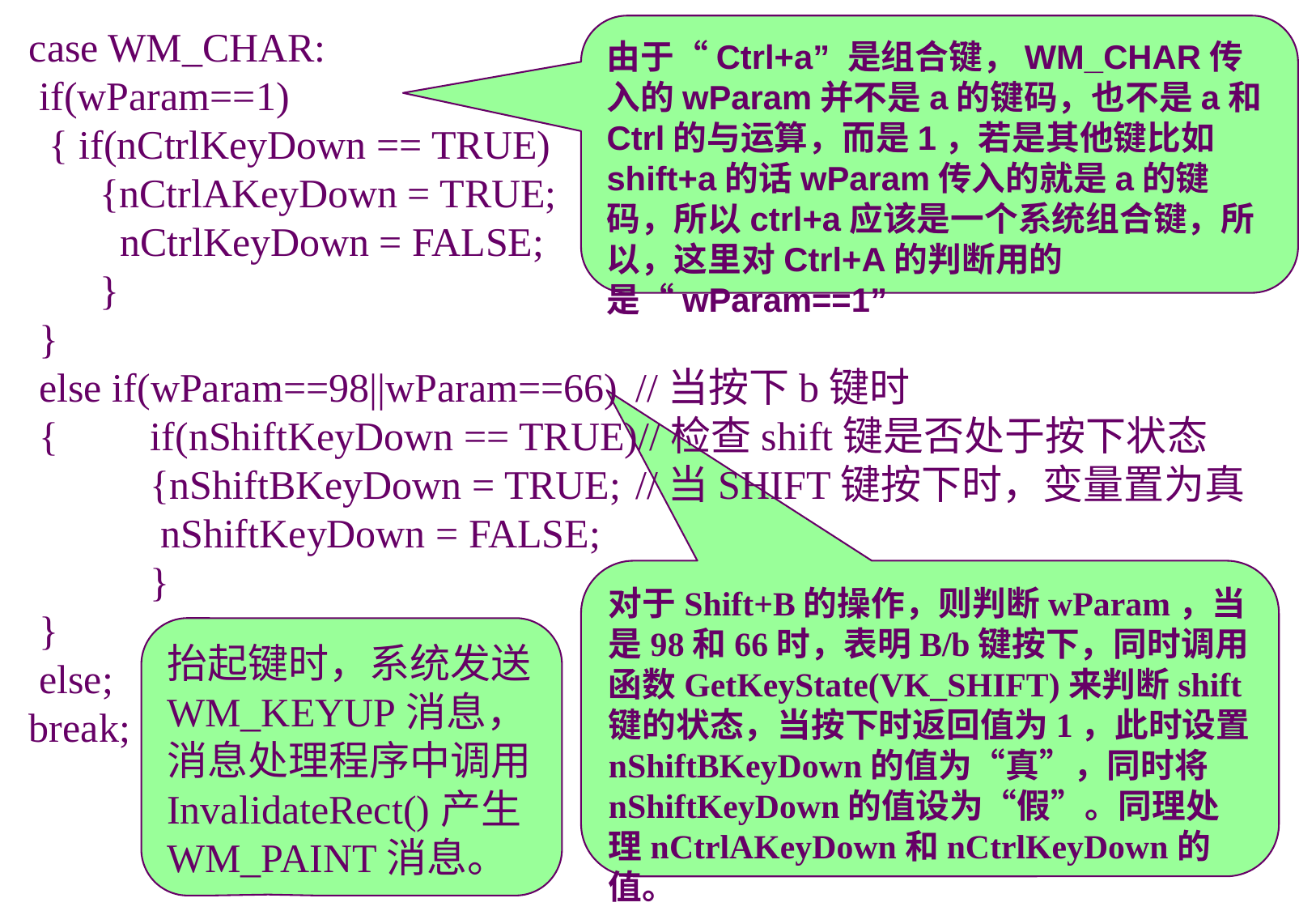

case WM_CHAR:
 if(wParam==1)
  { if(nCtrlKeyDown == TRUE)
       {nCtrlAKeyDown = TRUE;
         nCtrlKeyDown = FALSE;
       }
 }
 else if(wParam==98||wParam==66)	//当按下b键时
 {	if(nShiftKeyDown == TRUE)//检查shift键是否处于按下状态
	{nShiftBKeyDown = TRUE;	//当SHIFT键按下时，变量置为真
	 nShiftKeyDown = FALSE;
	}
 }
 else;
break;
由于“Ctrl+a” 是组合键，WM_CHAR传入的wParam并不是a的键码，也不是a和Ctrl的与运算，而是1，若是其他键比如shift+a的话wParam传入的就是a的键码，所以ctrl+a应该是一个系统组合键，所以，这里对Ctrl+A的判断用的是“wParam==1”
对于Shift+B的操作，则判断wParam，当是98和66时，表明B/b键按下，同时调用函数GetKeyState(VK_SHIFT)来判断shift键的状态，当按下时返回值为1，此时设置nShiftBKeyDown的值为“真”，同时将nShiftKeyDown的值设为“假”。同理处理nCtrlAKeyDown和nCtrlKeyDown的值。
抬起键时，系统发送WM_KEYUP消息，消息处理程序中调用InvalidateRect()产生WM_PAINT消息。